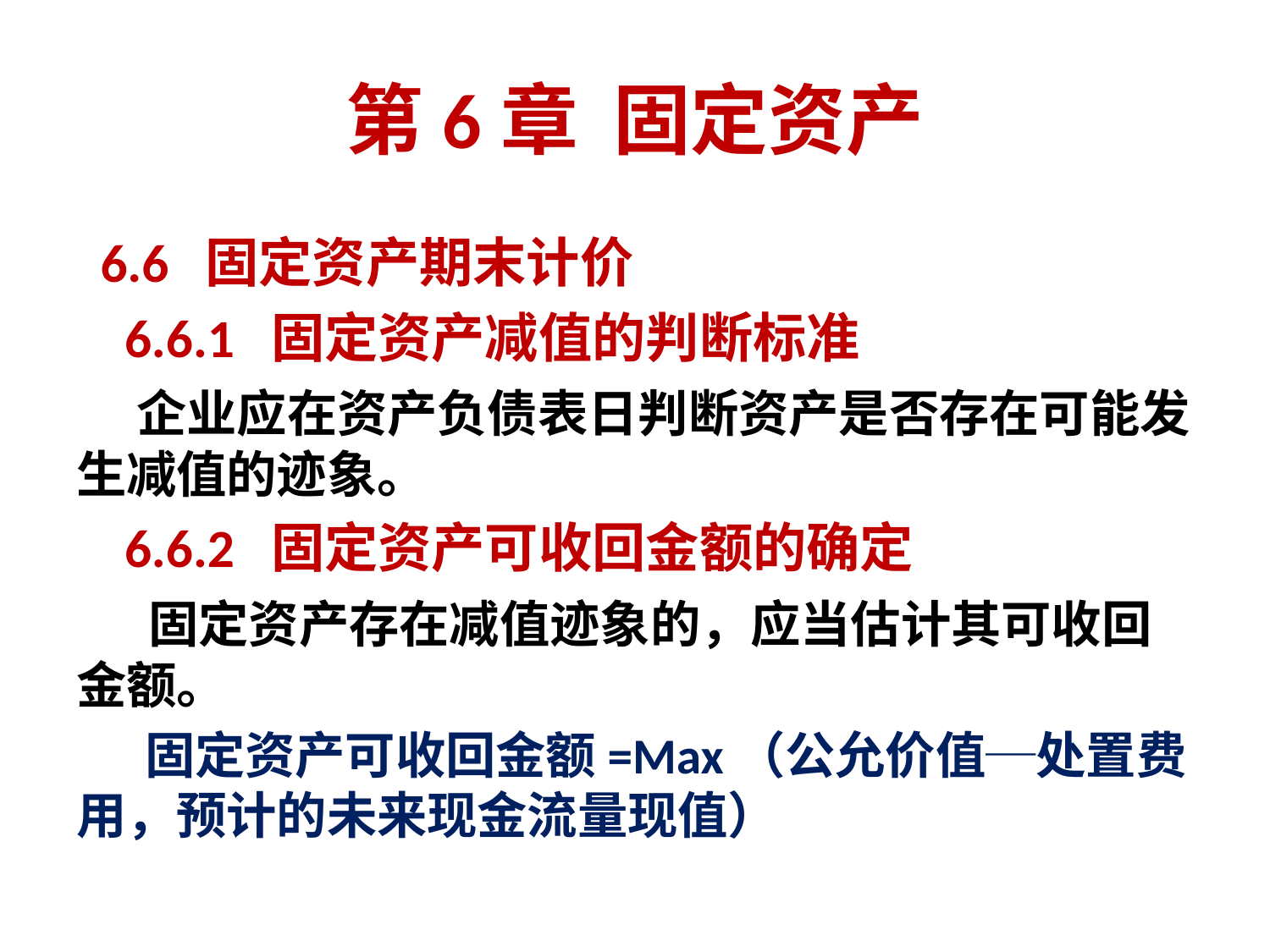

# 第6章  固定资产
  6.6  固定资产期末计价
    6.6.1  固定资产减值的判断标准
    企业应在资产负债表日判断资产是否存在可能发生减值的迹象。
    6.6.2  固定资产可收回金额的确定
     固定资产存在减值迹象的，应当估计其可收回金额。
     固定资产可收回金额=Max（公允价值─处置费用，预计的未来现金流量现值）